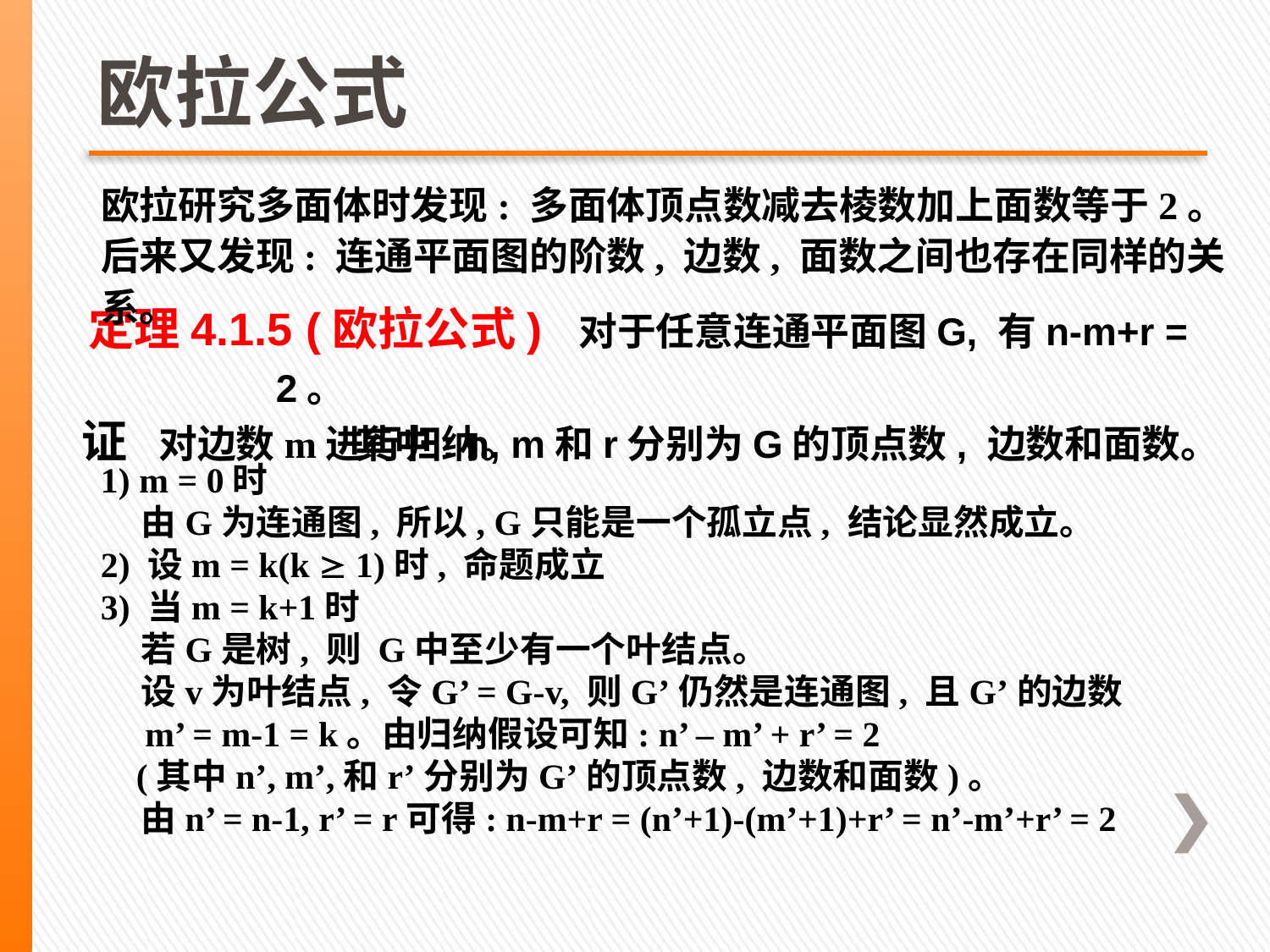

# 欧拉公式
欧拉研究多面体时发现: 多面体顶点数减去棱数加上面数等于2。
后来又发现: 连通平面图的阶数, 边数, 面数之间也存在同样的关系。
定理4.1.5 (欧拉公式)  对于任意连通平面图G, 有n-m+r = 2。
                             其中: n, m和r分别为G的顶点数, 边数和面数。
证   对边数m进行归纳。
1) m = 0时
    由G为连通图, 所以, G只能是一个孤立点, 结论显然成立。
2) 设m = k(k ≥ 1)时, 命题成立
3) 当m = k+1时
    若G是树, 则 G中至少有一个叶结点。
    设v为叶结点, 令G’ = G-v, 则G’仍然是连通图, 且G’的边数
     m’ = m-1 = k。由归纳假设可知: n’ – m’ + r’ = 2
    (其中n’, m’,和r’分别为G’的顶点数, 边数和面数)。
    由n’ = n-1, r’ = r可得: n-m+r = (n’+1)-(m’+1)+r’ = n’-m’+r’ = 2